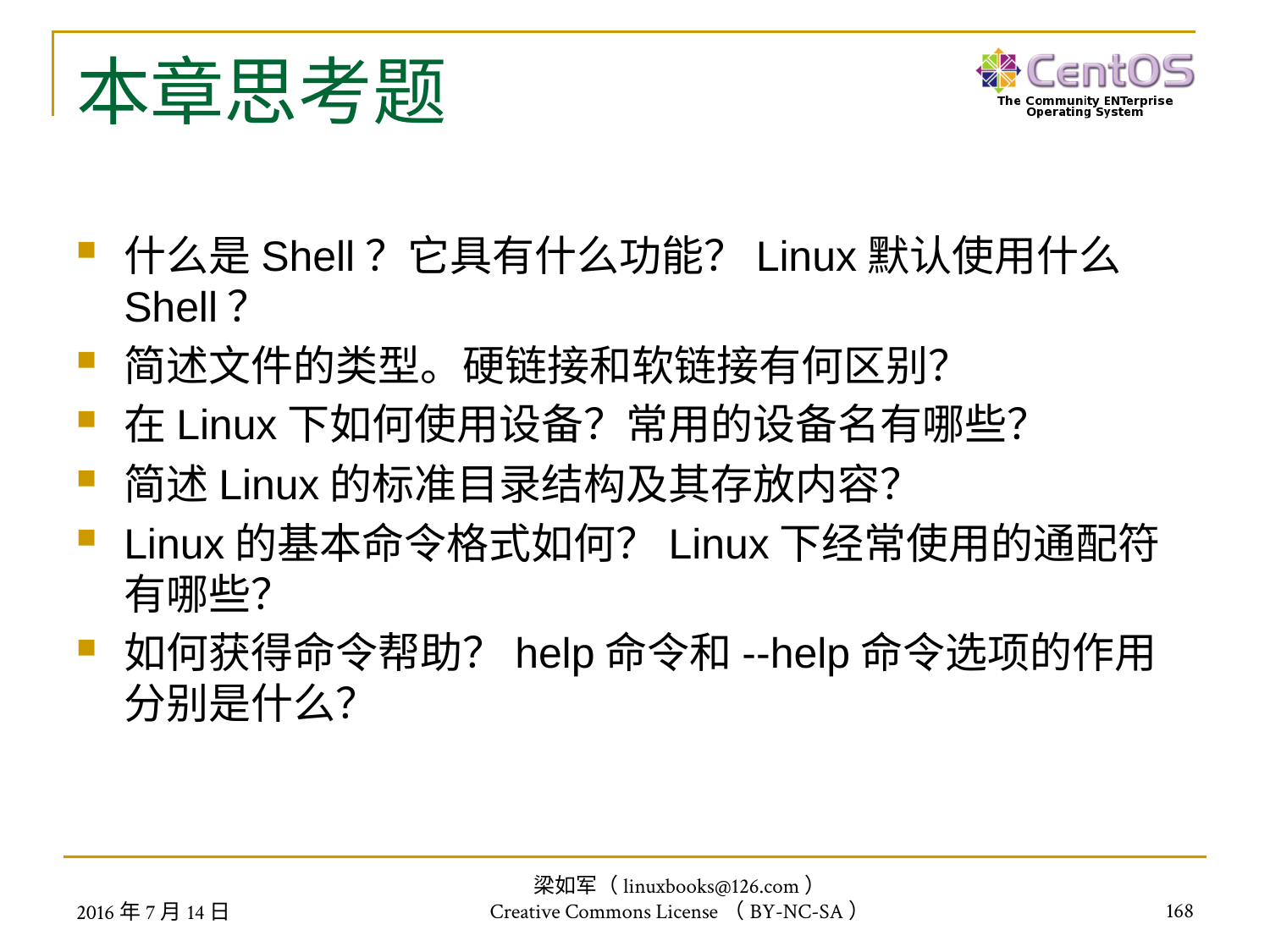

# 本章思考题
什么是Shell？它具有什么功能？Linux默认使用什么Shell？
简述文件的类型。硬链接和软链接有何区别？
在Linux下如何使用设备？常用的设备名有哪些？
简述Linux的标准目录结构及其存放内容？
Linux的基本命令格式如何？Linux下经常使用的通配符有哪些？
如何获得命令帮助？help命令和--help命令选项的作用分别是什么？

梁如军（linuxbooks@126.com）
Creative Commons License（BY-NC-SA）
2016年7月14日
168